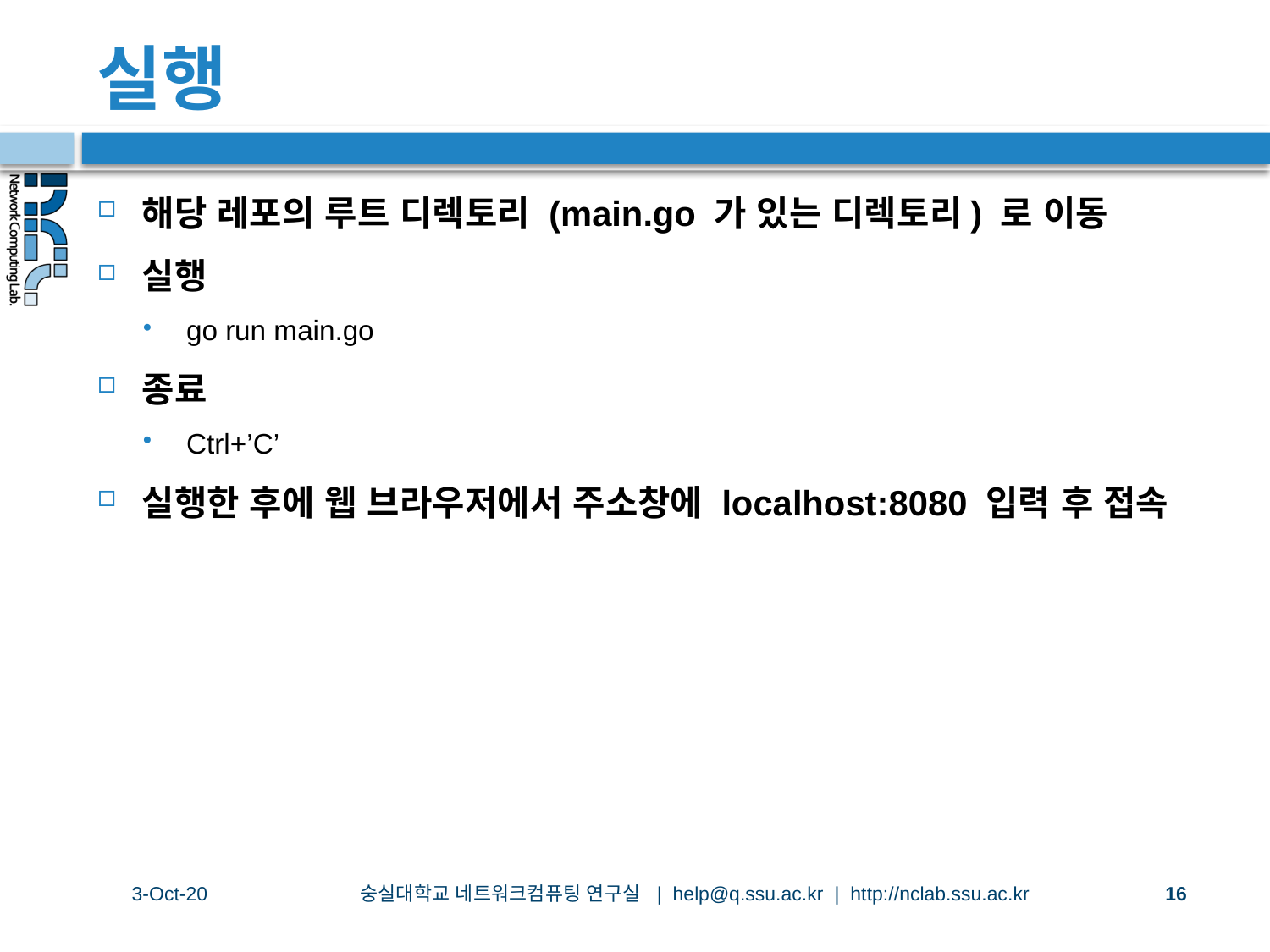

# 실행
해당 레포의 루트 디렉토리 (main.go 가 있는 디렉토리) 로 이동
실행
go run main.go
종료
Ctrl+’C’
실행한 후에 웹 브라우저에서 주소창에 localhost:8080 입력 후 접속
숭실대학교 네트워크컴퓨팅 연구실  |  help@q.ssu.ac.kr  |  http://nclab.ssu.ac.kr
3-Oct-20
16